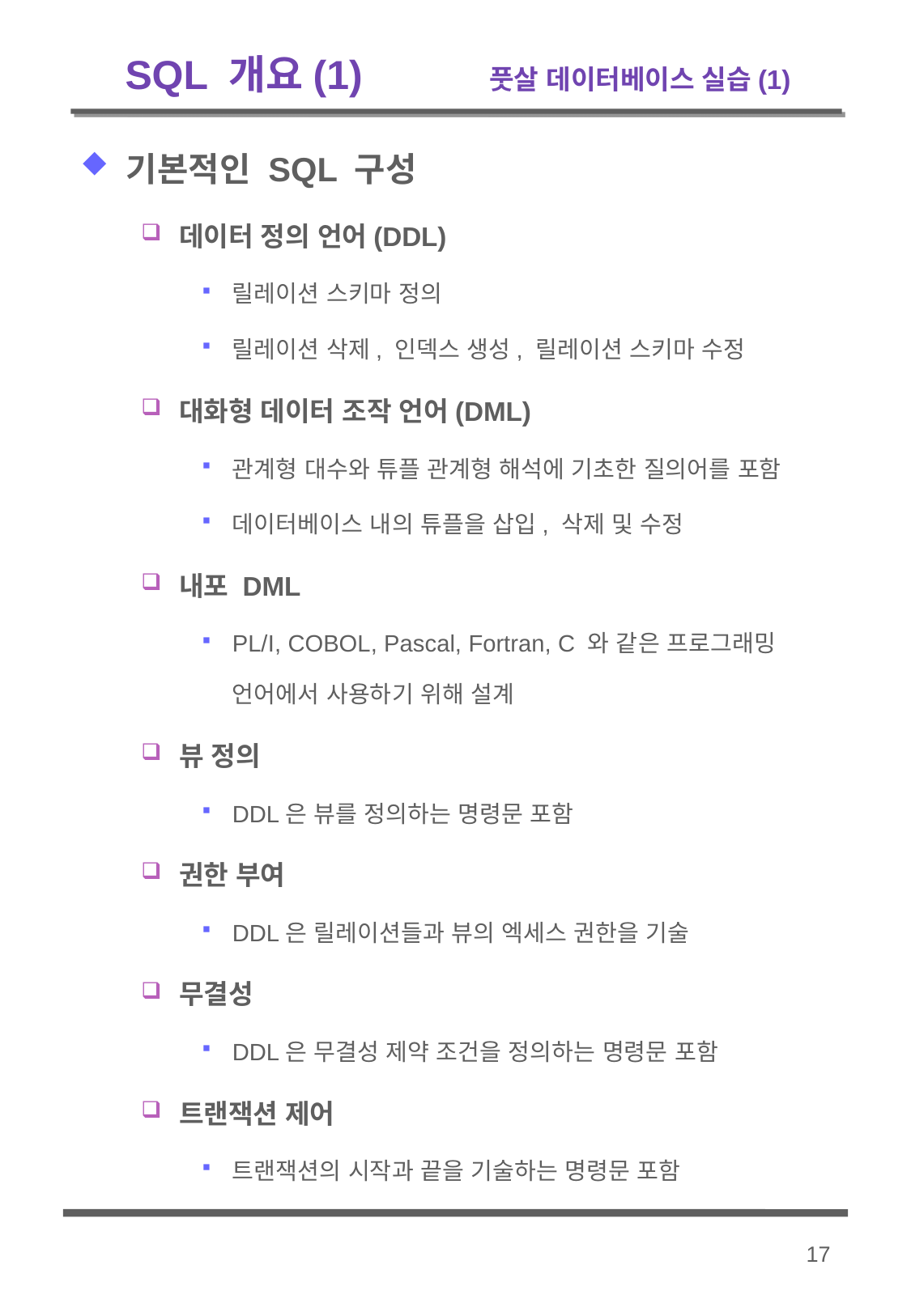

# SQL 개요(1)  	풋살 데이터베이스 실습(1)
기본적인 SQL 구성
데이터 정의 언어(DDL)
릴레이션 스키마 정의
릴레이션 삭제, 인덱스 생성, 릴레이션 스키마 수정
대화형 데이터 조작 언어(DML)
관계형 대수와 튜플 관계형 해석에 기초한 질의어를 포함
데이터베이스 내의 튜플을 삽입, 삭제 및 수정
내포 DML
PL/I, COBOL, Pascal, Fortran, C 와 같은 프로그래밍 언어에서 사용하기 위해 설계
뷰 정의
DDL은 뷰를 정의하는 명령문 포함
권한 부여
DDL은 릴레이션들과 뷰의 엑세스 권한을 기술
무결성
DDL은 무결성 제약 조건을 정의하는 명령문 포함
트랜잭션 제어
트랜잭션의 시작과 끝을 기술하는 명령문 포함
17